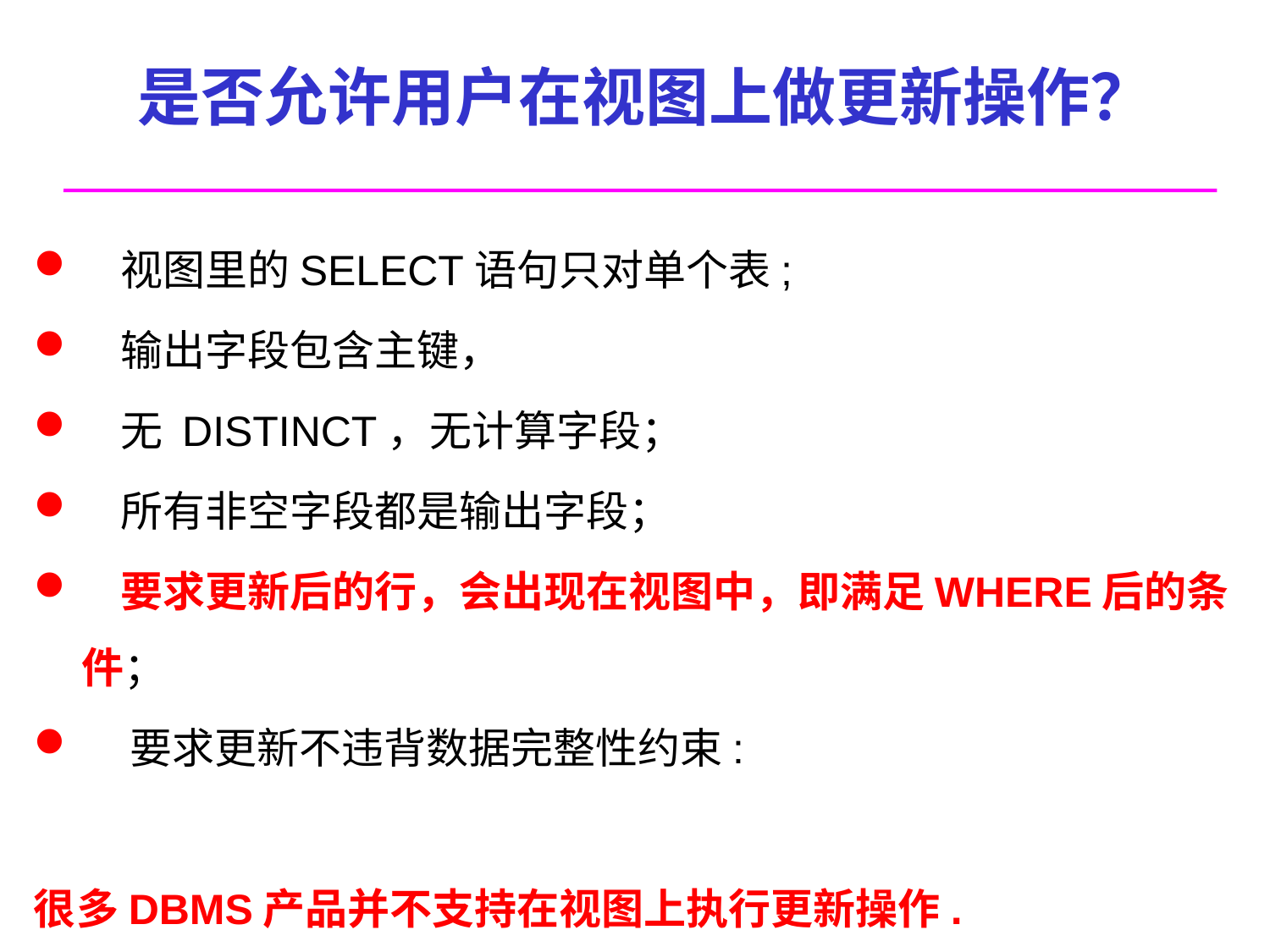

# 是否允许用户在视图上做更新操作？
   视图里的SELECT语句只对单个表;
   输出字段包含主键，
   无 DISTINCT，无计算字段；
   所有非空字段都是输出字段；
   要求更新后的行，会出现在视图中，即满足WHERE后的条件；
    要求更新不违背数据完整性约束:

很多DBMS产品并不支持在视图上执行更新操作.